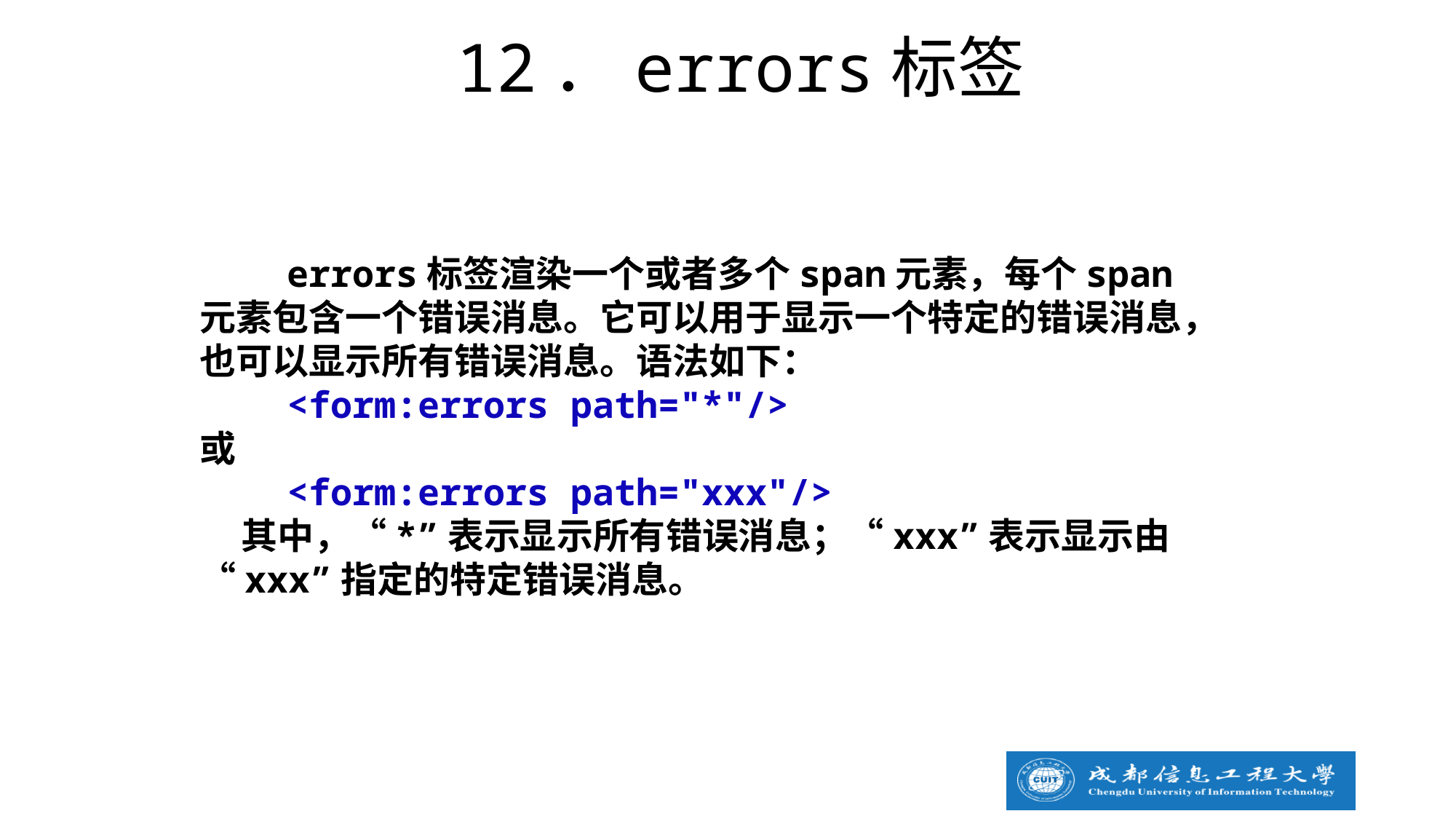

12．errors标签
    errors标签渲染一个或者多个span元素，每个span元素包含一个错误消息。它可以用于显示一个特定的错误消息，也可以显示所有错误消息。语法如下：
    <form:errors path="*"/>
或
    <form:errors path="xxx"/>
    其中，“*”表示显示所有错误消息；“xxx”表示显示由“xxx”指定的特定错误消息。